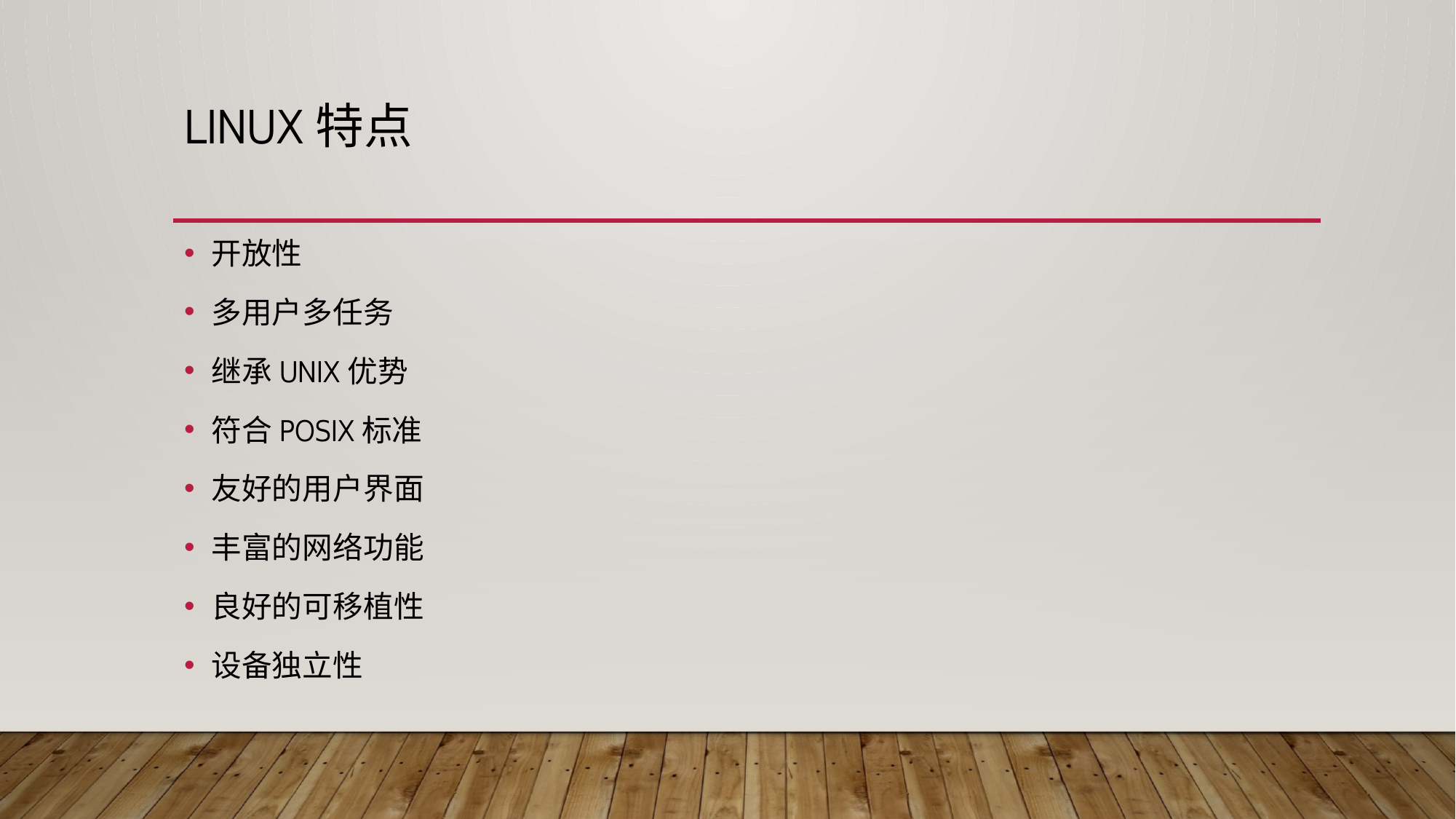

# LINUX特点
开放性
多用户多任务
继承UNIX优势
符合POSIX标准
友好的用户界面
丰富的网络功能
良好的可移植性
设备独立性